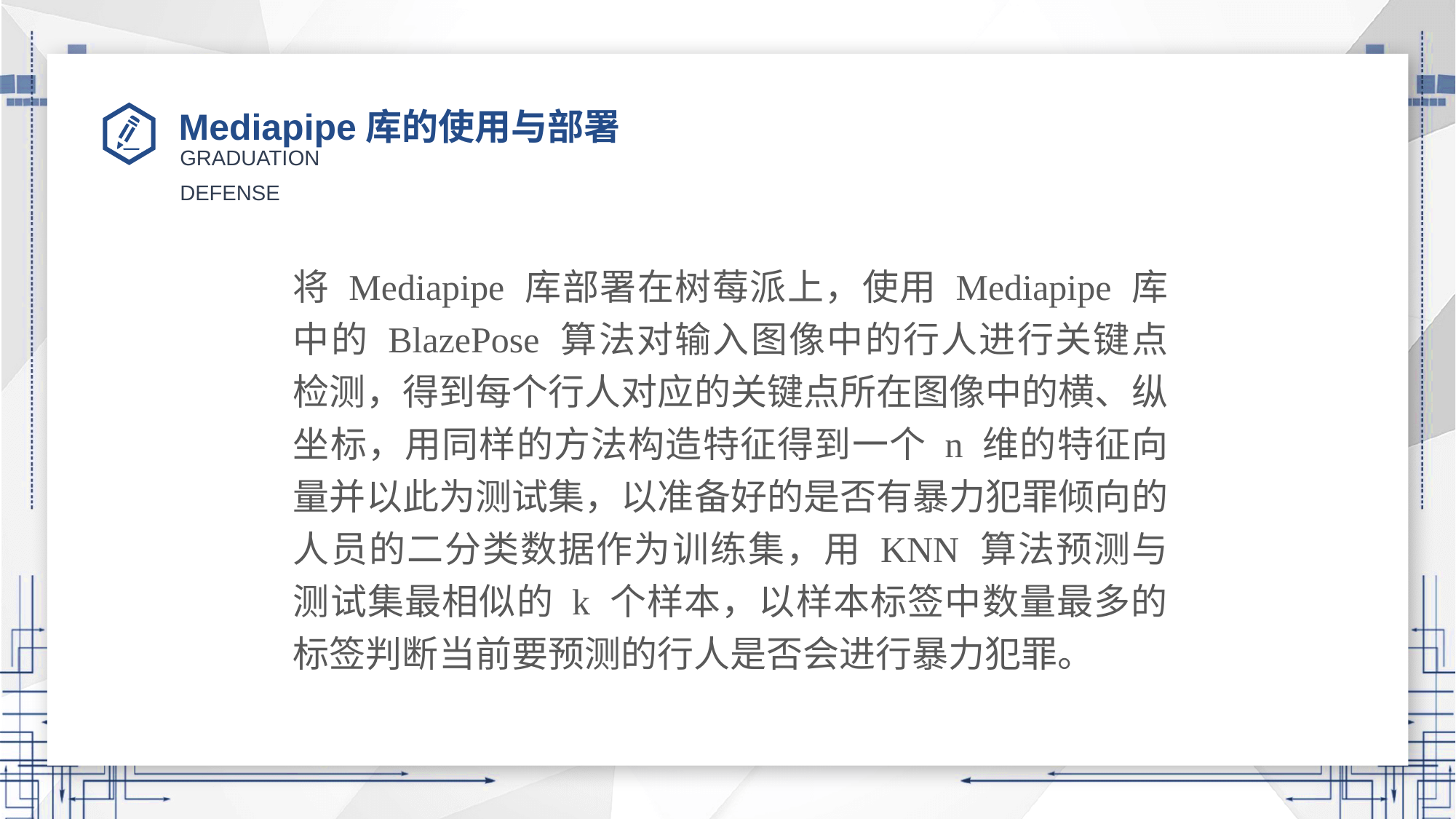

# Mediapipe库的使用与部署
将 Mediapipe 库部署在树莓派上，使用 Mediapipe 库中的 BlazePose 算法对输入图像中的行人进行关键点检测，得到每个行人对应的关键点所在图像中的横、纵坐标，用同样的方法构造特征得到一个 n 维的特征向量并以此为测试集，以准备好的是否有暴力犯罪倾向的人员的二分类数据作为训练集，用 KNN 算法预测与测试集最相似的 k 个样本，以样本标签中数量最多的标签判断当前要预测的行人是否会进行暴力犯罪。